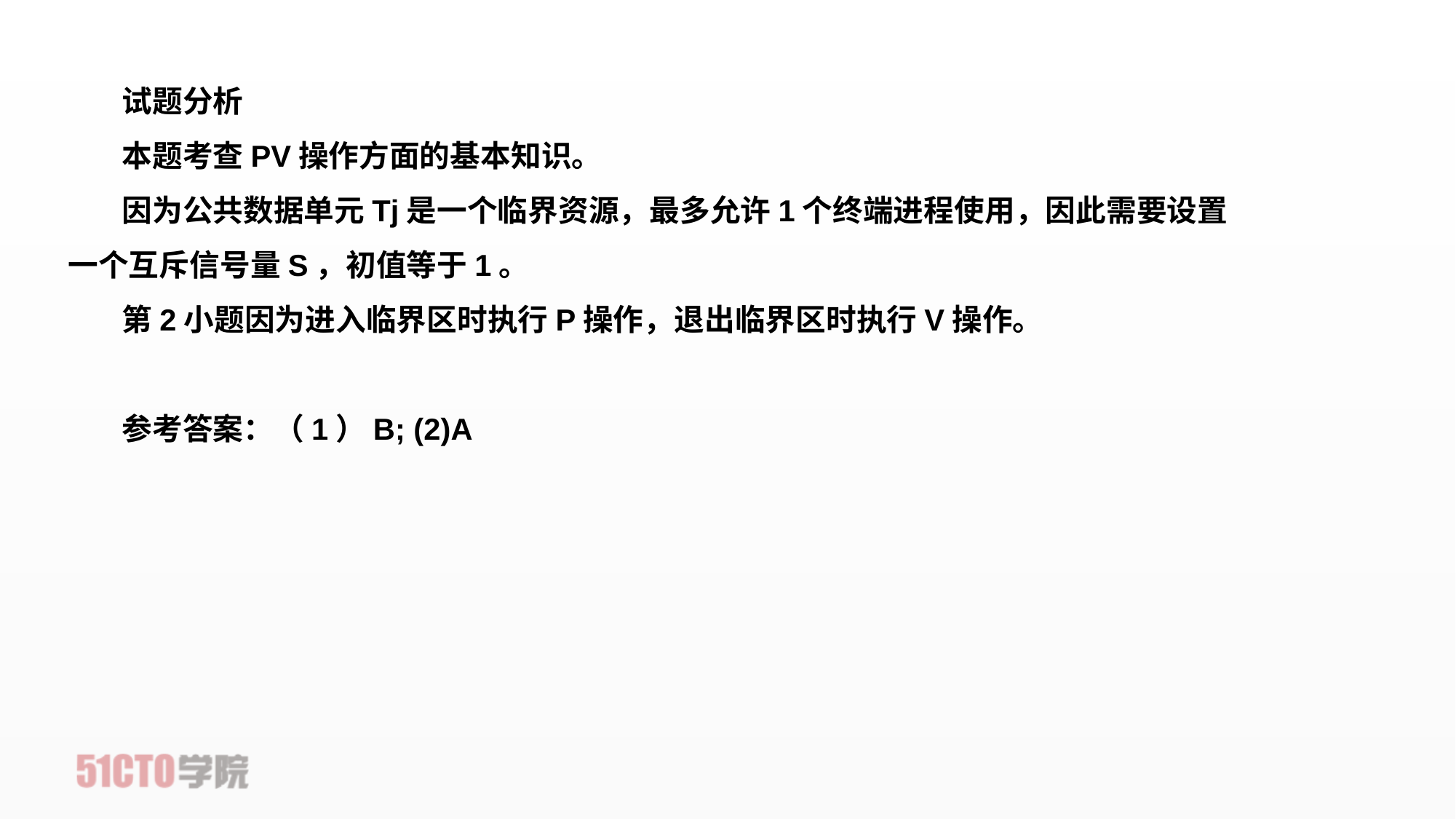

试题分析
本题考查PV操作方面的基本知识。
因为公共数据单元Tj是一个临界资源，最多允许1个终端进程使用，因此需要设置一个互斥信号量S，初值等于1。
第2小题因为进入临界区时执行P操作，退出临界区时执行V操作。

参考答案：（1）B; (2)A